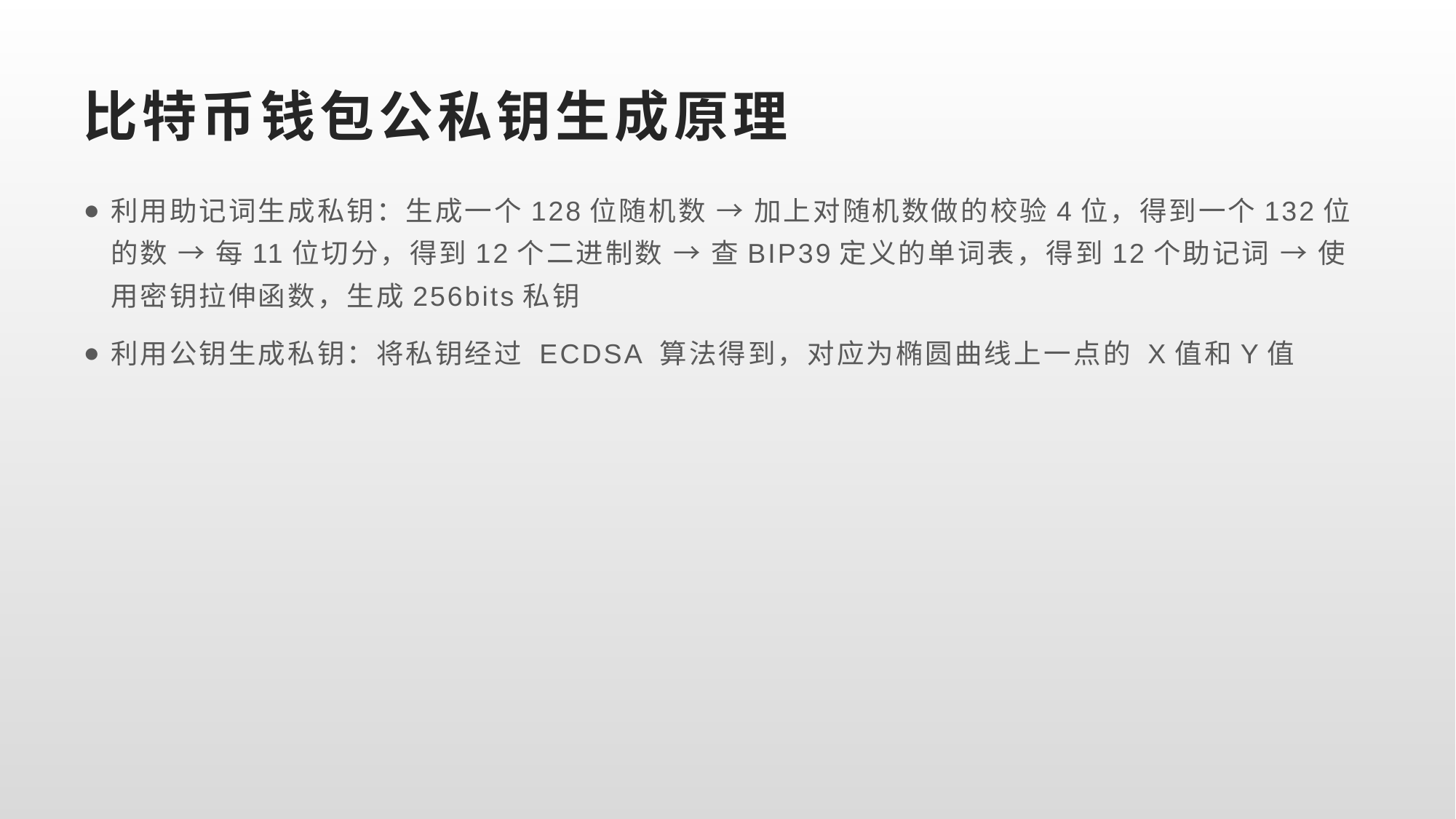

# 比特币钱包公私钥生成原理
利用助记词生成私钥：生成一个128位随机数 → 加上对随机数做的校验4位，得到一个132位的数 → 每11位切分，得到12个二进制数 → 查BIP39定义的单词表，得到12个助记词 → 使用密钥拉伸函数，生成256bits私钥
利用公钥生成私钥：将私钥经过 ECDSA 算法得到，对应为椭圆曲线上⼀点的 X值和Y值